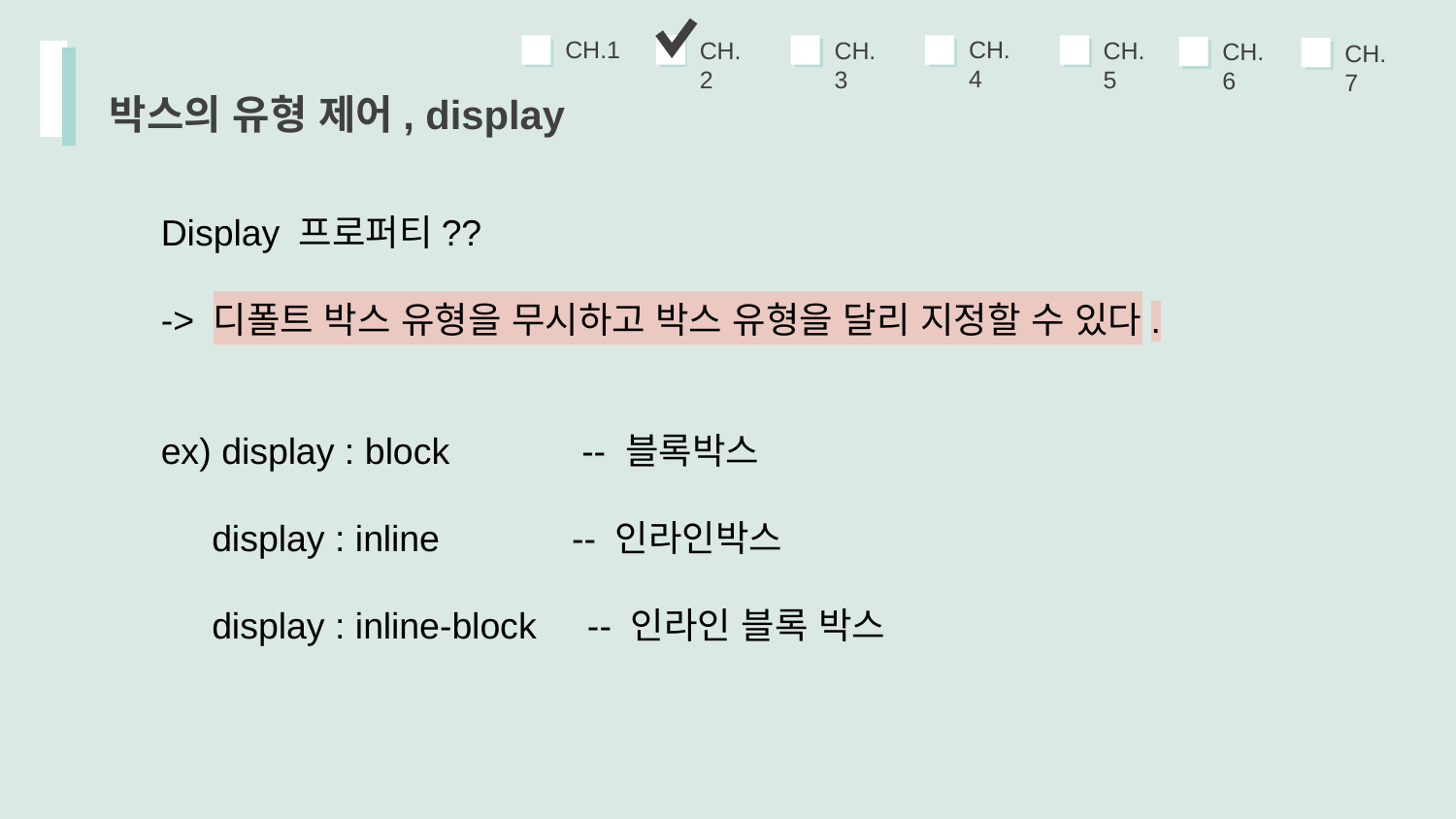

CH.4
CH.1
CH.5
CH.3
CH.2
CH.6
CH.7

박스의 유형 제어, display
Display 프로퍼티??

-> 디폴트 박스 유형을 무시하고 박스 유형을 달리 지정할 수 있다.

ex) display : block             -- 블록박스

     display : inline             -- 인라인박스

     display : inline-block     -- 인라인 블록 박스